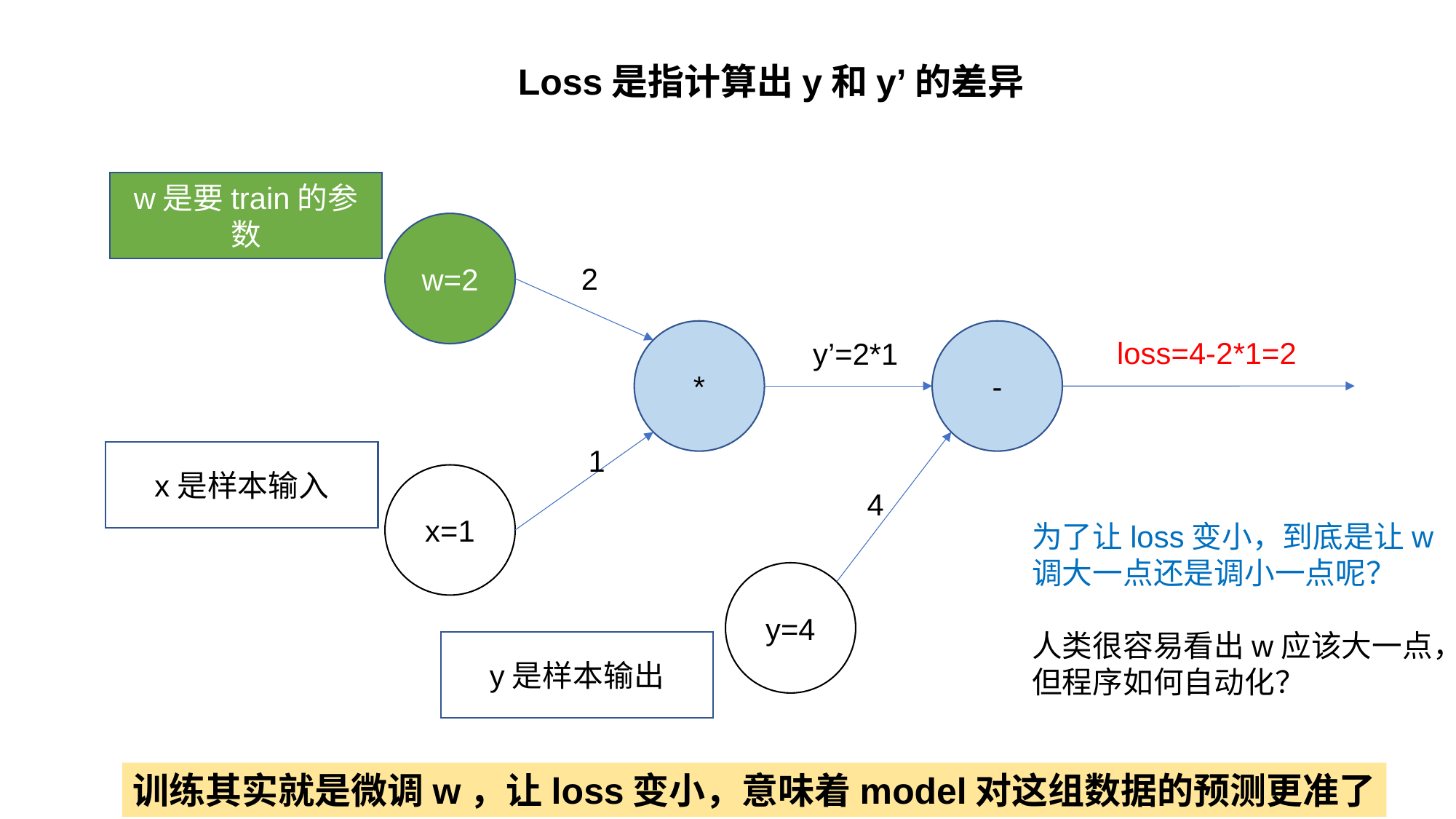

Loss是指计算出y和y’的差异
w是要train的参数
w=2
2
*
-
loss=4-2*1=2
y’=2*1
1
x是样本输入
x=1
4
为了让loss变小，到底是让w调大一点还是调小一点呢？

人类很容易看出w应该大一点，
但程序如何自动化？
y=4
y是样本输出
训练其实就是微调w，让loss变小，意味着model对这组数据的预测更准了